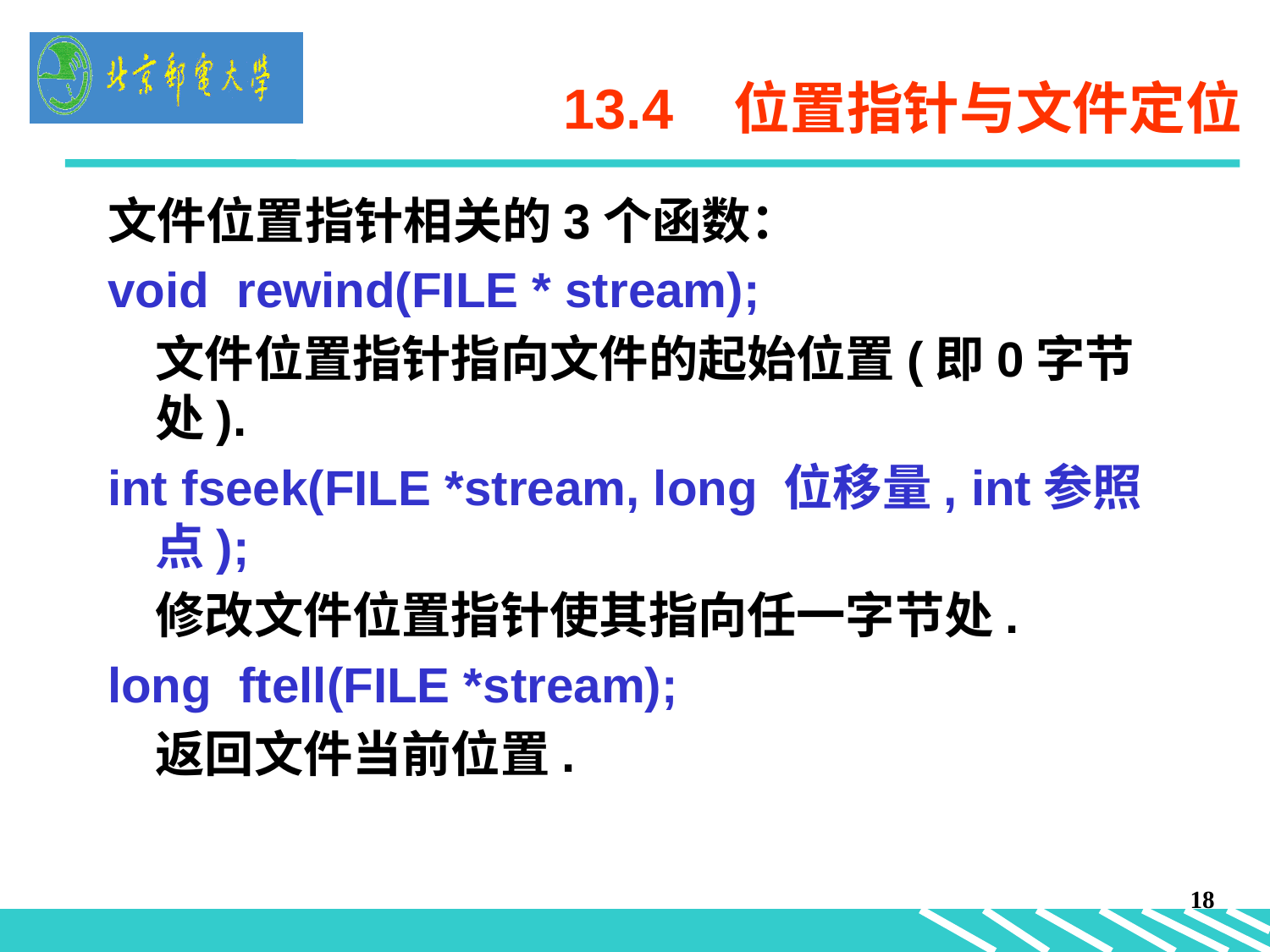

# 13.4   位置指针与文件定位
文件位置指针相关的3个函数：
void  rewind(FILE * stream);
	文件位置指针指向文件的起始位置(即0字节处).
int fseek(FILE *stream, long 位移量, int参照点);
	修改文件位置指针使其指向任一字节处.
long  ftell(FILE *stream);
	返回文件当前位置.

18